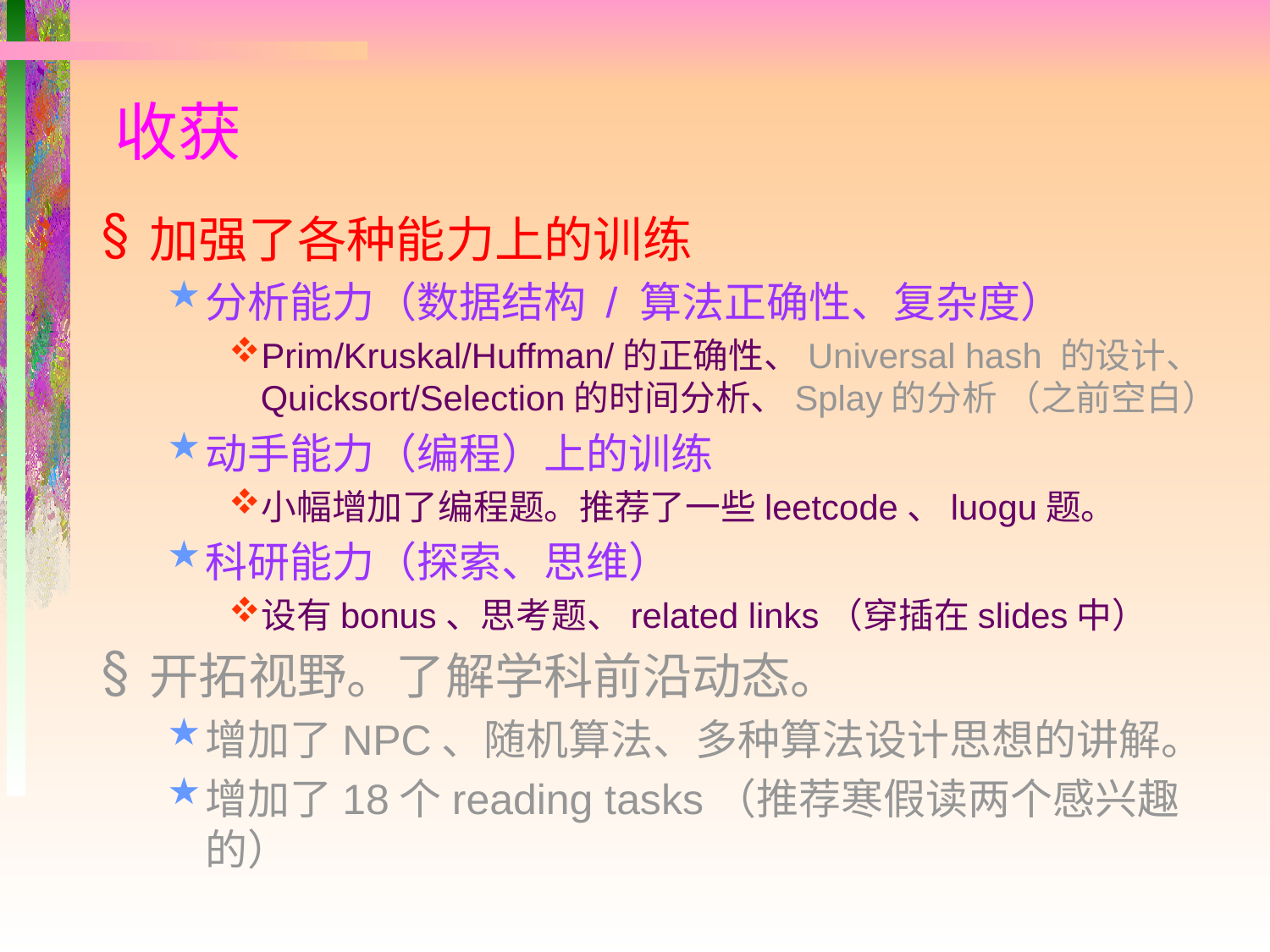

# 收获
加强了各种能力上的训练
分析能力（数据结构 / 算法正确性、复杂度）
Prim/Kruskal/Huffman/的正确性、Universal hash 的设计、 Quicksort/Selection的时间分析、Splay的分析 （之前空白）
动手能力（编程）上的训练
小幅增加了编程题。推荐了一些leetcode、luogu题。
科研能力（探索、思维）
设有bonus、思考题、related links（穿插在slides中）
开拓视野。了解学科前沿动态。
增加了NPC、随机算法、多种算法设计思想的讲解。
增加了18个reading tasks（推荐寒假读两个感兴趣的）